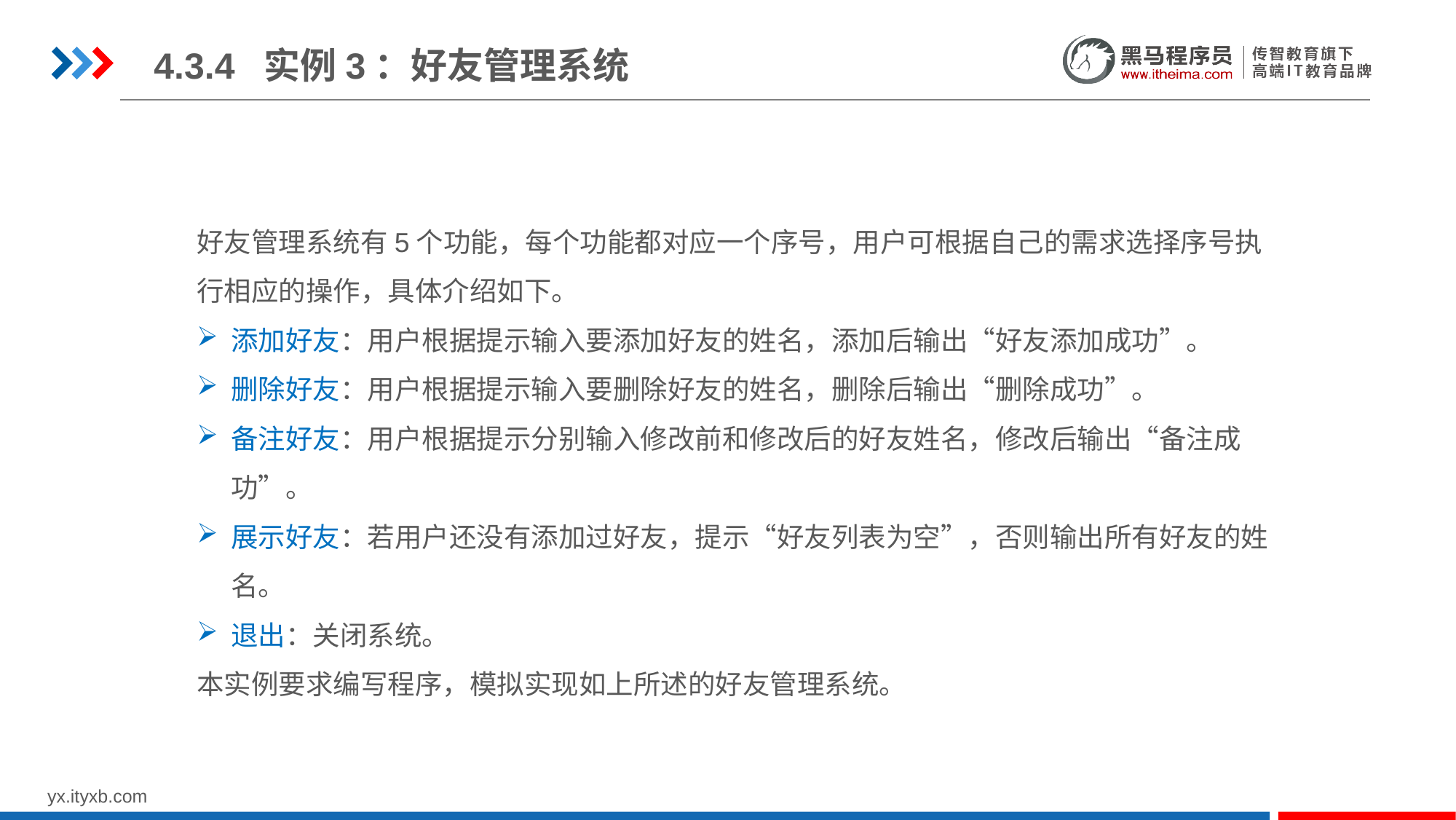

4.3.4  实例3：好友管理系统
好友管理系统有5个功能，每个功能都对应一个序号，用户可根据自己的需求选择序号执行相应的操作，具体介绍如下。
添加好友：用户根据提示输入要添加好友的姓名，添加后输出“好友添加成功”。
删除好友：用户根据提示输入要删除好友的姓名，删除后输出“删除成功”。
备注好友：用户根据提示分别输入修改前和修改后的好友姓名，修改后输出“备注成功”。
展示好友：若用户还没有添加过好友，提示“好友列表为空”，否则输出所有好友的姓名。
退出：关闭系统。
本实例要求编写程序，模拟实现如上所述的好友管理系统。